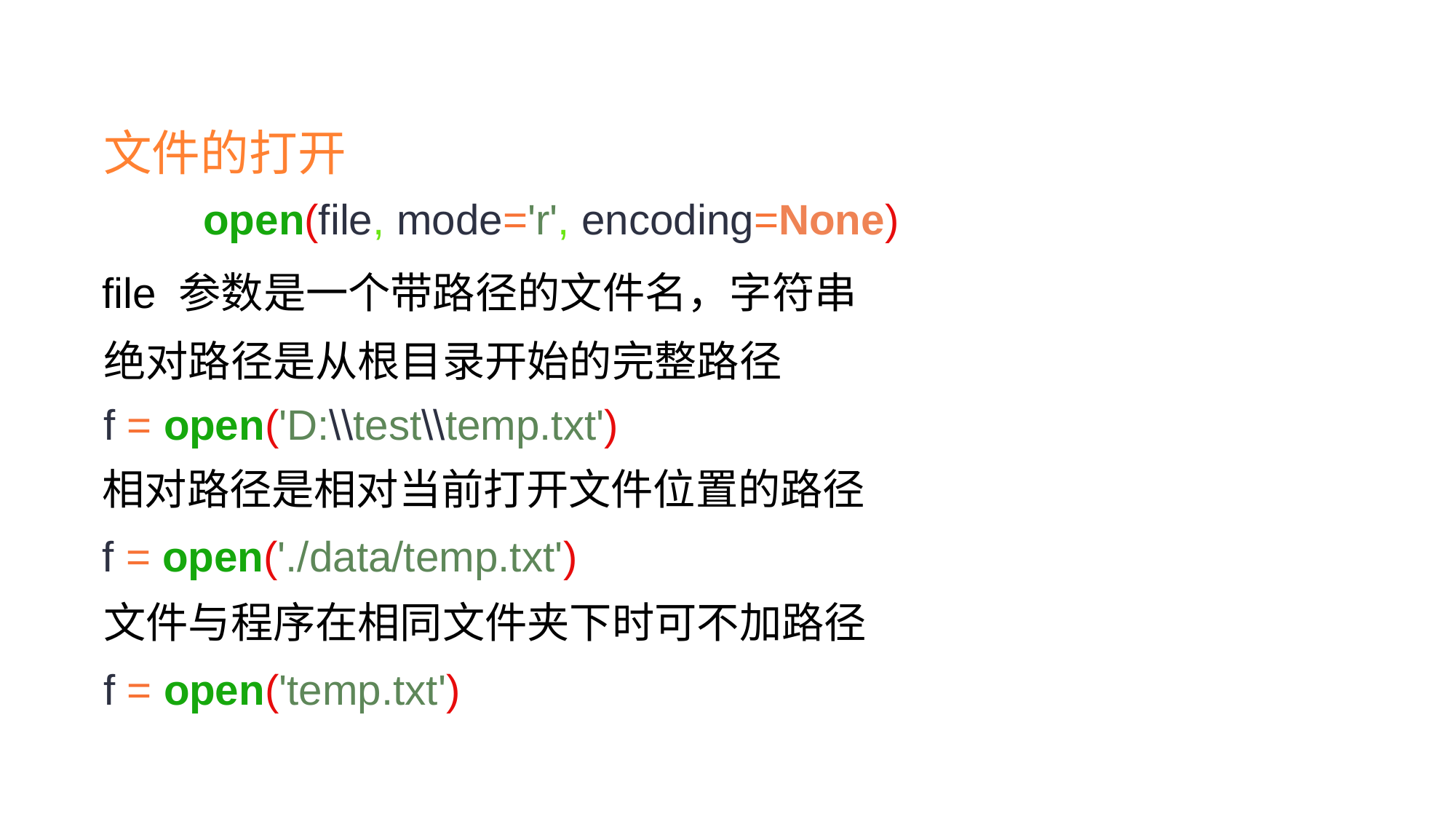

文件的打开
open(file, mode='r', encoding=None)
file 参数是一个带路径的文件名，字符串
绝对路径是从根目录开始的完整路径
f = open('D:\\test\\temp.txt')
相对路径是相对当前打开文件位置的路径
f = open('./data/temp.txt')
文件与程序在相同文件夹下时可不加路径
f = open('temp.txt')